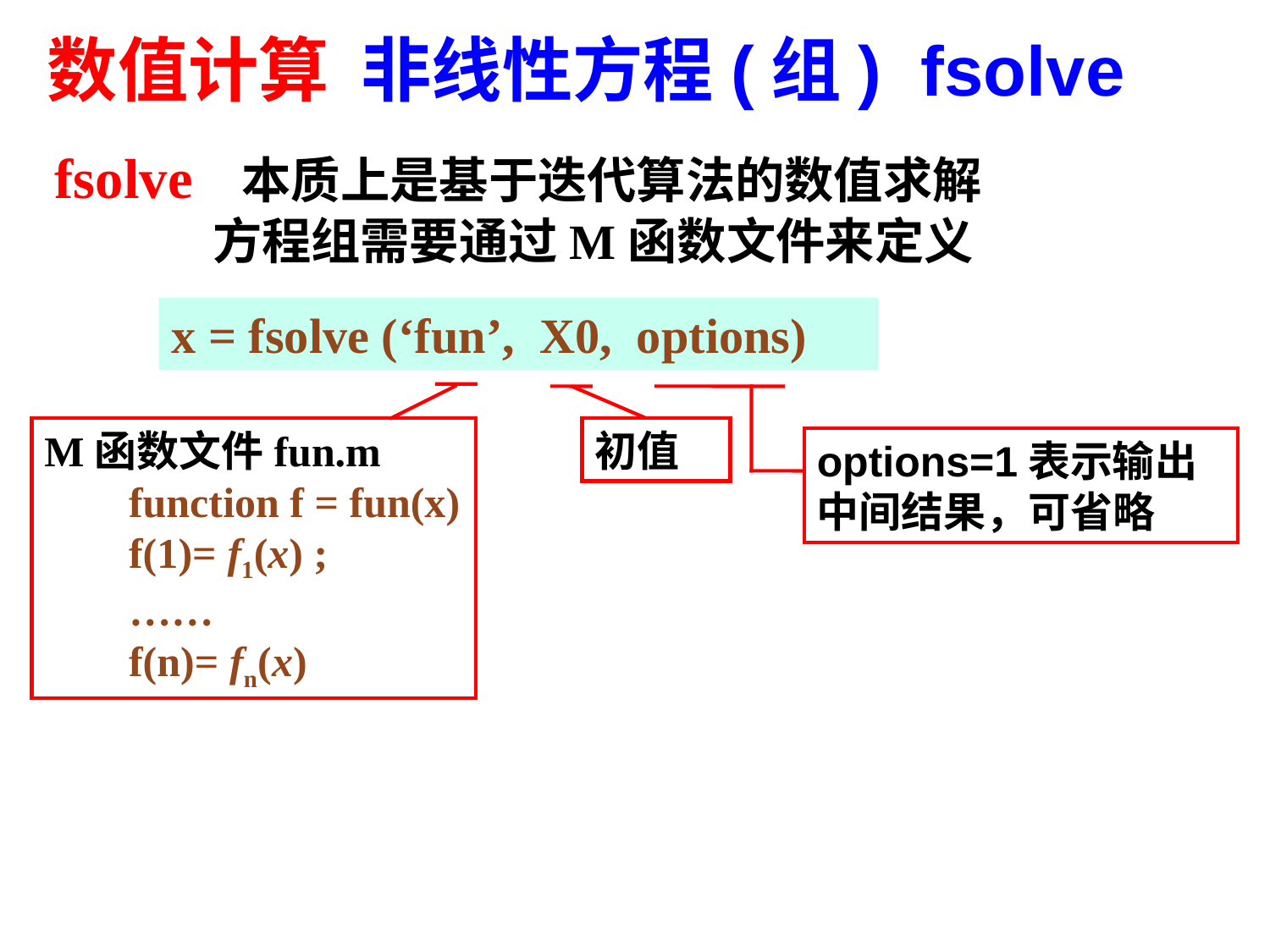

数值计算  非线性方程(组)  fsolve
fsolve   本质上是基于迭代算法的数值求解
             方程组需要通过M函数文件来定义
x = fsolve (‘fun’,  X0,  options)

M函数文件fun.m
        function f = fun(x)
        f(1)= f1(x) ;
        ……
        f(n)= fn(x)

初值

options=1表示输出
中间结果，可省略

26